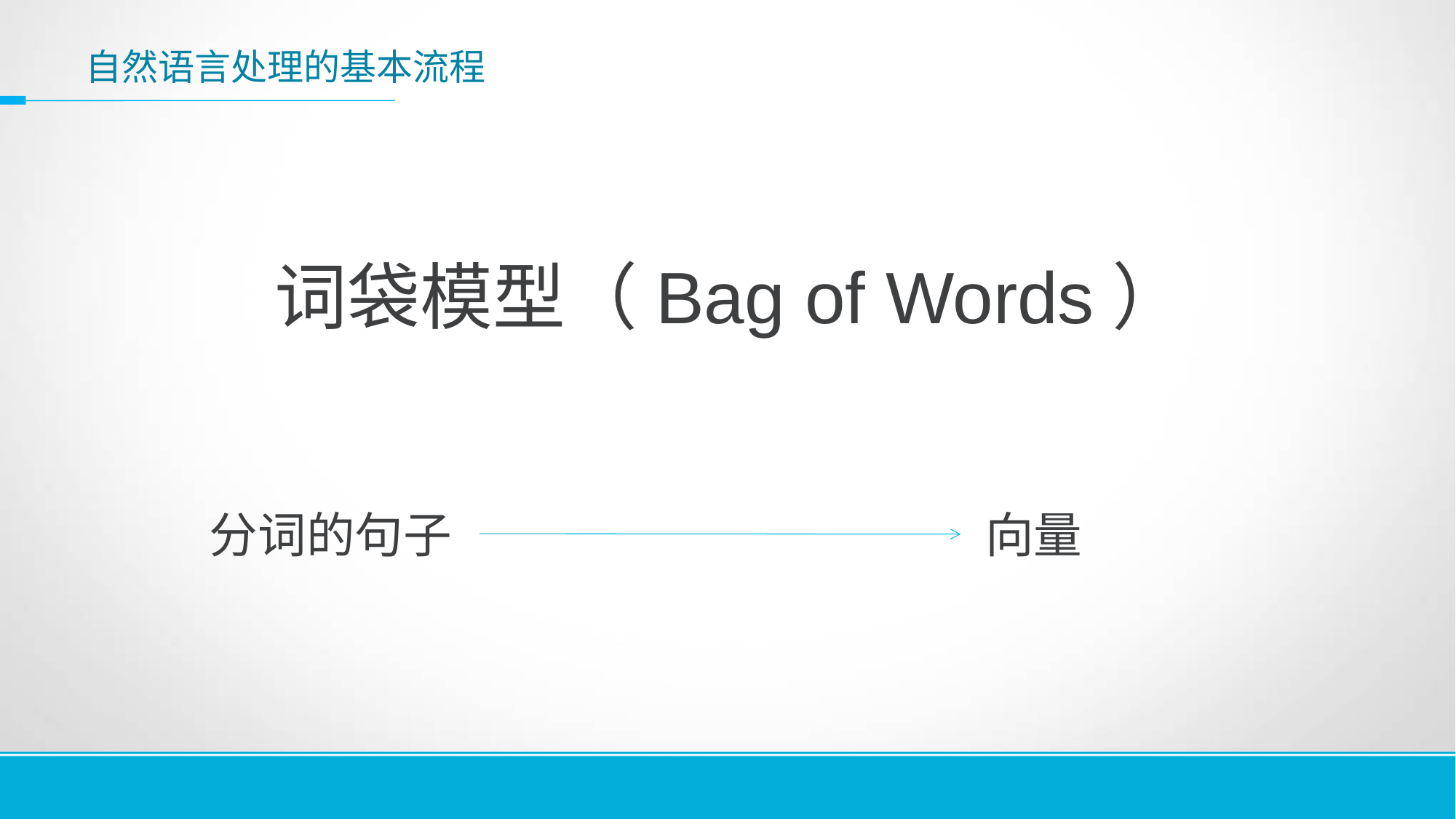

# 自然语言处理的基本流程
词袋模型（Bag of Words）
分词的句子
向量